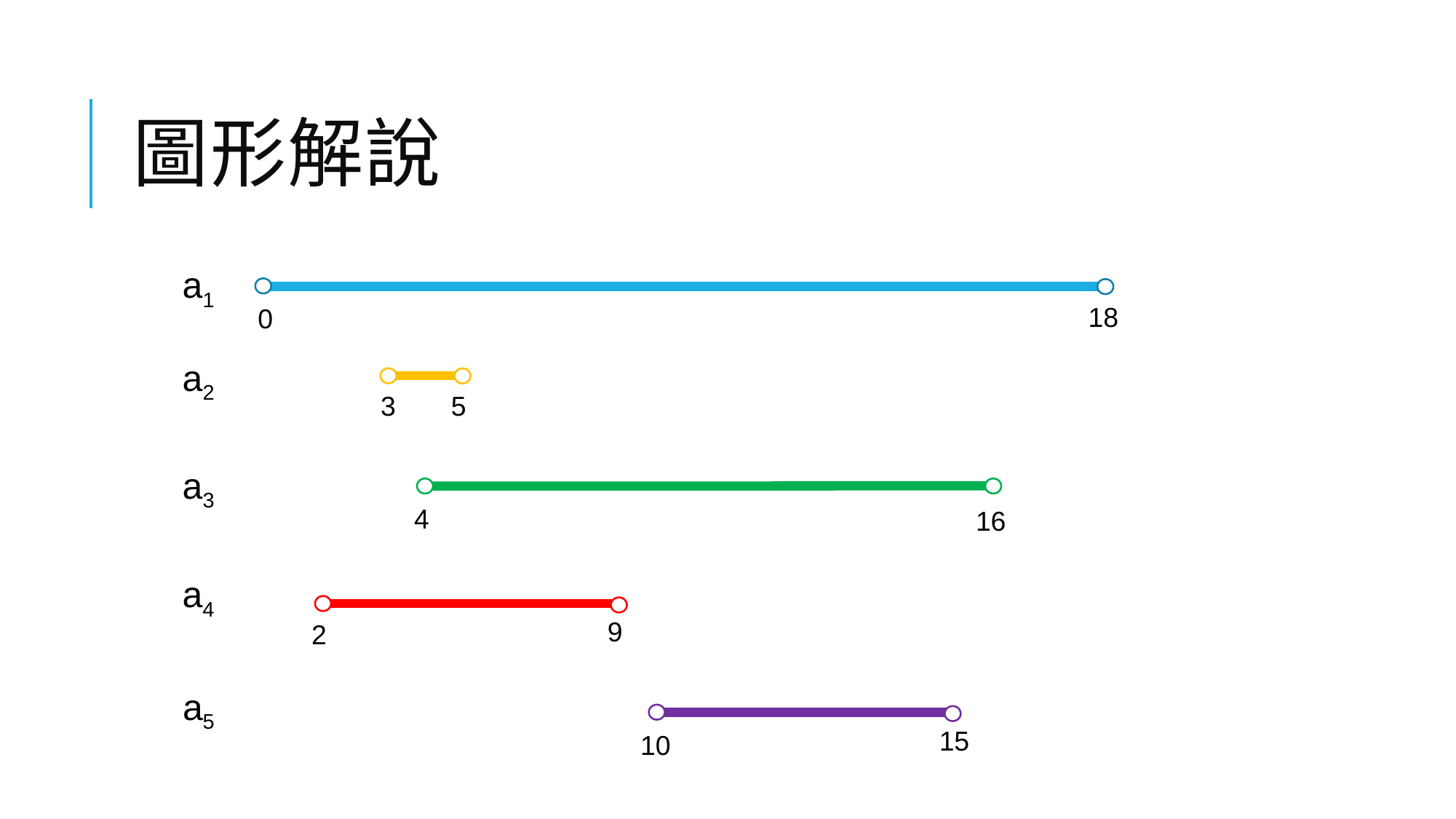

# 圖形解說
a1

18
0
a2

3
5
a3

4
16
a4

9
2
a5

15
10